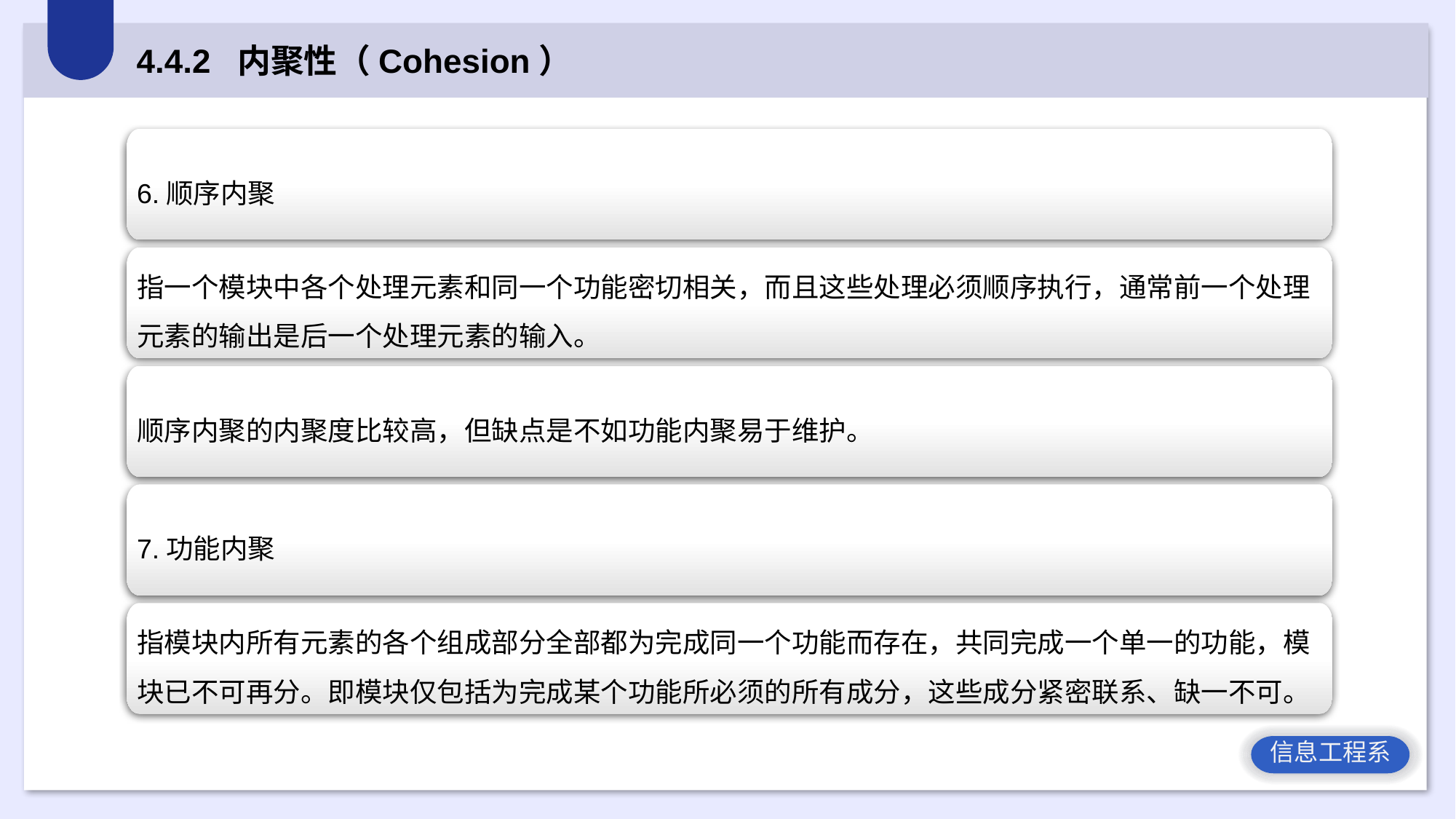

4.4.2  内聚性（Cohesion）
6.顺序内聚
指一个模块中各个处理元素和同一个功能密切相关，而且这些处理必须顺序执行，通常前一个处理元素的输出是后一个处理元素的输入。
顺序内聚的内聚度比较高，但缺点是不如功能内聚易于维护。
7.功能内聚
指模块内所有元素的各个组成部分全部都为完成同一个功能而存在，共同完成一个单一的功能，模块已不可再分。即模块仅包括为完成某个功能所必须的所有成分，这些成分紧密联系、缺一不可。